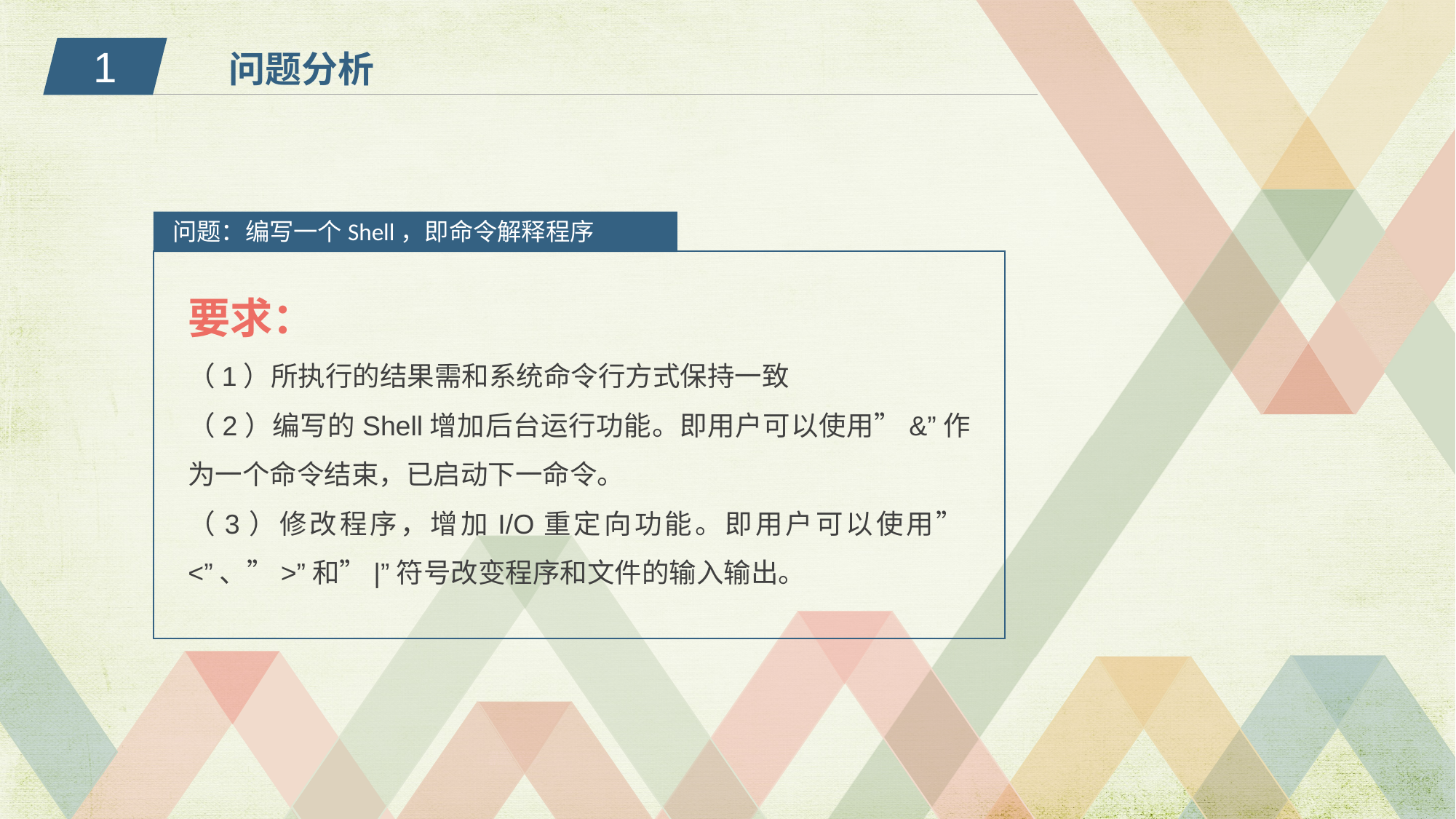

1

问题分析

问题：编写一个Shell，即命令解释程序

要求：
（1）所执行的结果需和系统命令行方式保持一致
（2）编写的Shell增加后台运行功能。即用户可以使用”&”作为一个命令结束，已启动下一命令。
（3）修改程序，增加I/O重定向功能。即用户可以使用”<”、”>”和”|”符号改变程序和文件的输入输出。

PPT模板下载：www.1ppt.com/moban/     行业PPT模板：www.1ppt.com/hangye/
节日PPT模板：www.1ppt.com/jieri/           PPT素材下载：www.1ppt.com/sucai/
PPT背景图片：www.1ppt.com/beijing/      PPT图表下载：www.1ppt.com/tubiao/
优秀PPT下载：www.1ppt.com/xiazai/        PPT教程： www.1ppt.com/powerpoint/
Word教程： www.1ppt.com/word/              Excel教程：www.1ppt.com/excel/
资料下载：www.1ppt.com/ziliao/                PPT课件下载：www.1ppt.com/kejian/
范文下载：www.1ppt.com/fanwen/             试卷下载：www.1ppt.com/shiti/
教案下载：www.1ppt.com/jiaoan/        PPT论坛：www.1ppt.cn